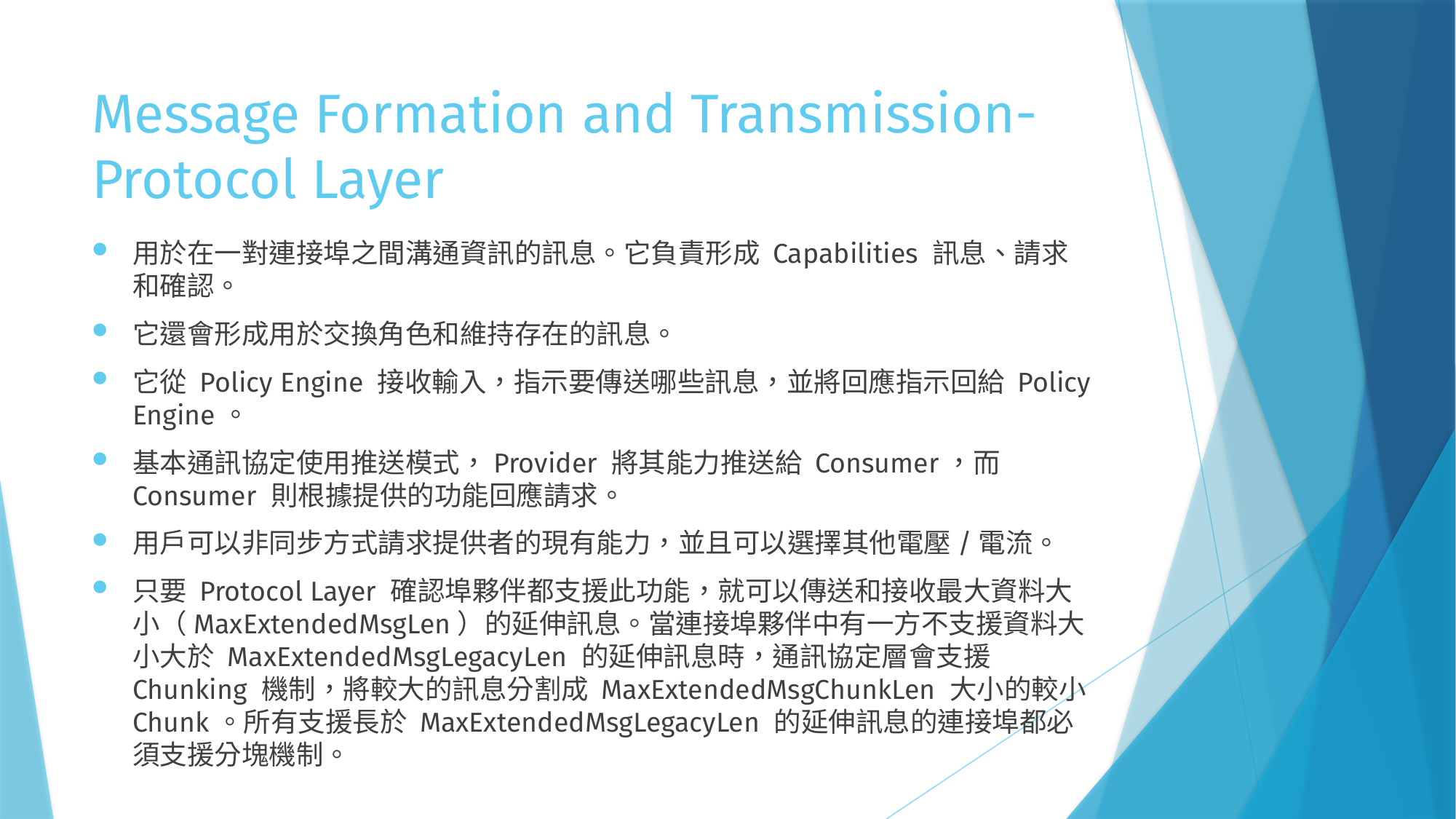

# Message Formation and Transmission-Protocol Layer
用於在一對連接埠之間溝通資訊的訊息。它負責形成 Capabilities 訊息、請求和確認。
它還會形成用於交換角色和維持存在的訊息。
它從 Policy Engine 接收輸入，指示要傳送哪些訊息，並將回應指示回給 Policy Engine。
基本通訊協定使用推送模式，Provider 將其能力推送給 Consumer，而 Consumer 則根據提供的功能回應請求。
用戶可以非同步方式請求提供者的現有能力，並且可以選擇其他電壓/電流。
只要 Protocol Layer 確認埠夥伴都支援此功能，就可以傳送和接收最大資料大小（MaxExtendedMsgLen）的延伸訊息。當連接埠夥伴中有一方不支援資料大小大於 MaxExtendedMsgLegacyLen 的延伸訊息時，通訊協定層會支援 Chunking 機制，將較大的訊息分割成 MaxExtendedMsgChunkLen 大小的較小 Chunk。所有支援長於 MaxExtendedMsgLegacyLen 的延伸訊息的連接埠都必須支援分塊機制。